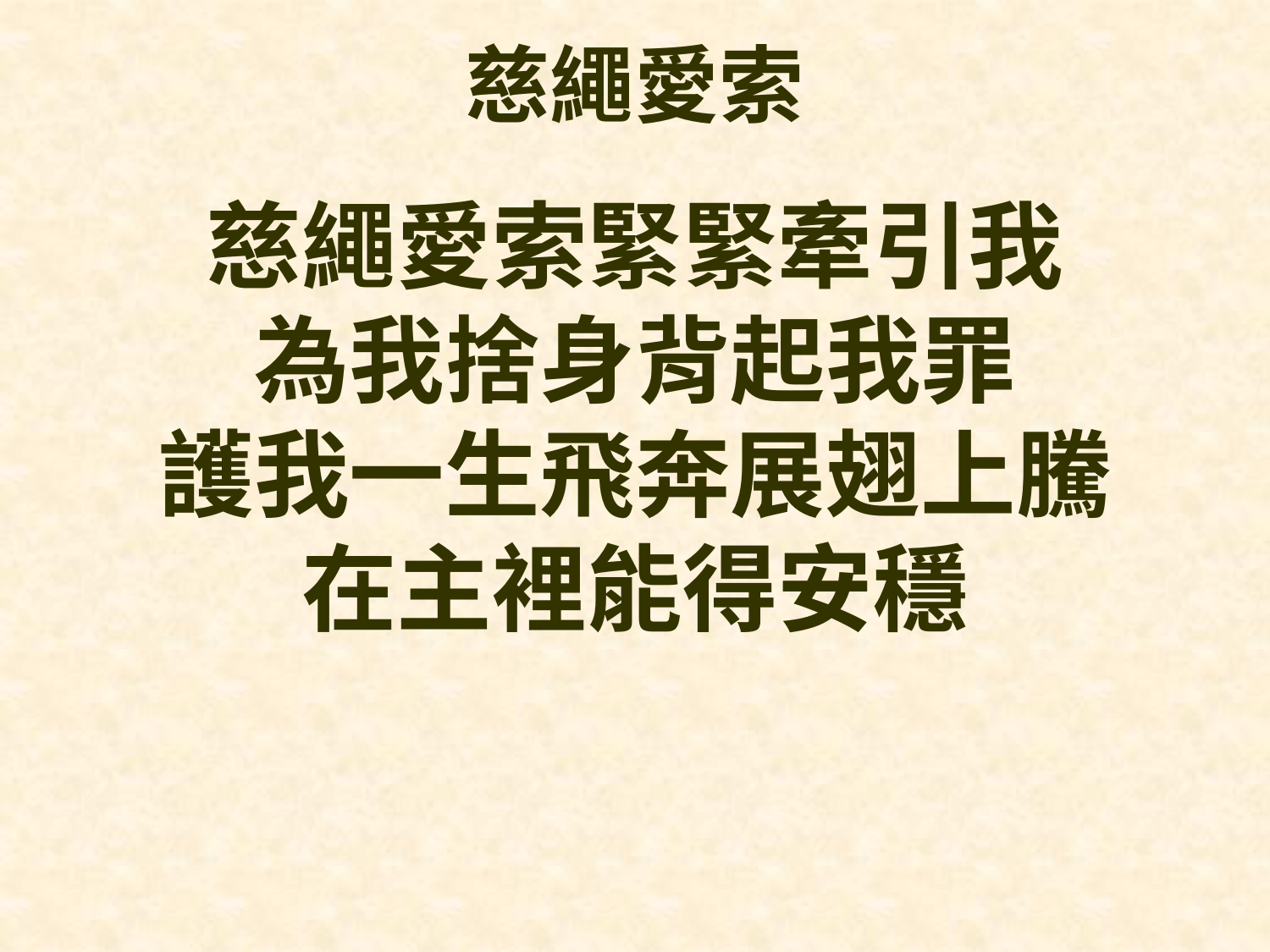

慈繩愛索
慈繩愛索緊緊牽引我
為我捨身背起我罪
護我一生飛奔展翅上騰
在主裡能得安穩